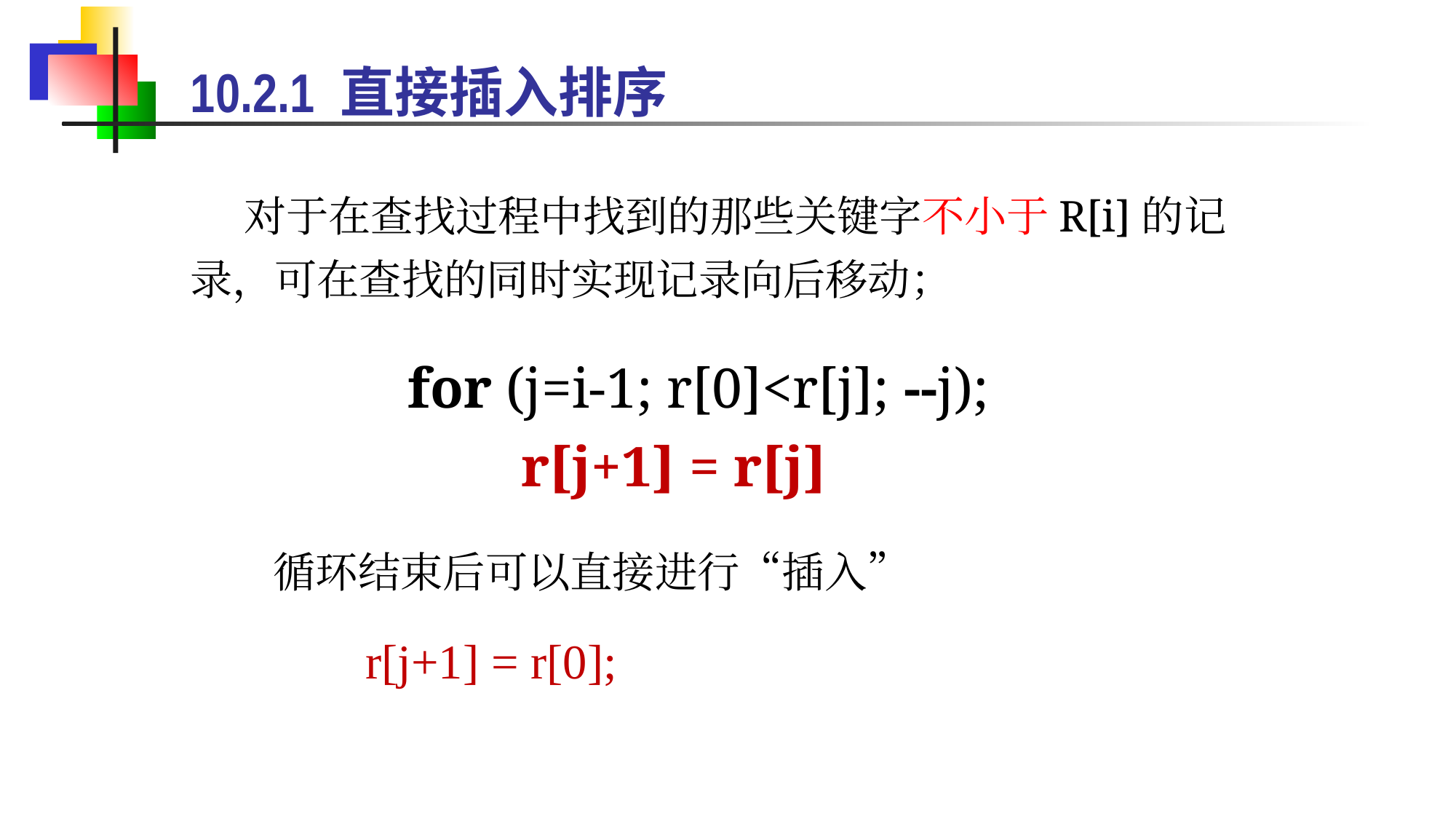

10.2.1 直接插入排序
    对于在查找过程中找到的那些关键字不小于R[i]的记录，可在查找的同时实现记录向后移动；
for (j=i-1; r[0]<r[j]; --j);
        r[j+1] = r[j]
循环结束后可以直接进行“插入”
r[j+1] = r[0];